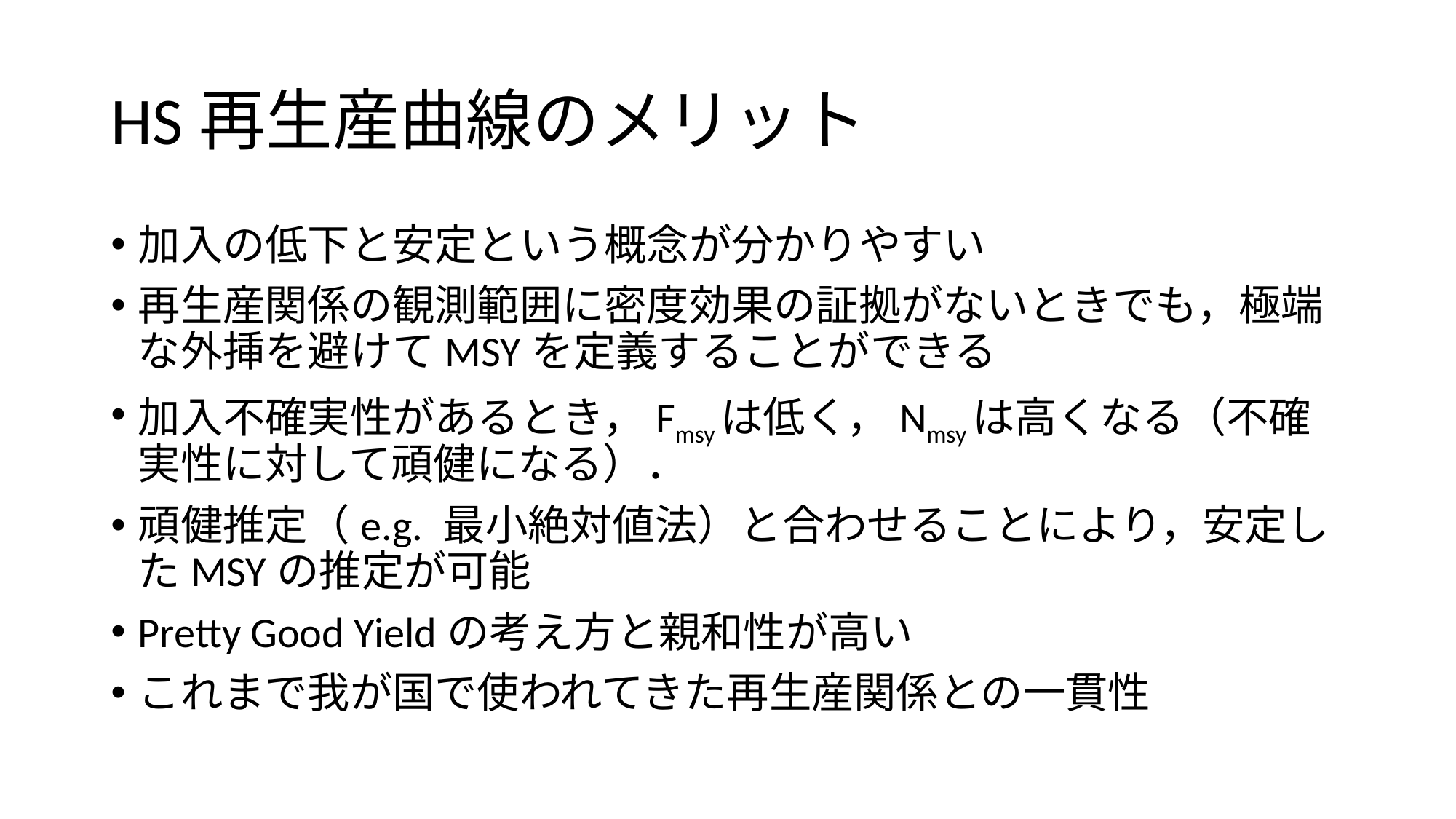

# HS再生産曲線のメリット
加入の低下と安定という概念が分かりやすい
再生産関係の観測範囲に密度効果の証拠がないときでも，極端な外挿を避けてMSYを定義することができる
加入不確実性があるとき，Fmsyは低く，Nmsyは高くなる（不確実性に対して頑健になる）．
頑健推定（e.g. 最小絶対値法）と合わせることにより，安定したMSYの推定が可能
Pretty Good Yieldの考え方と親和性が高い
これまで我が国で使われてきた再生産関係との一貫性